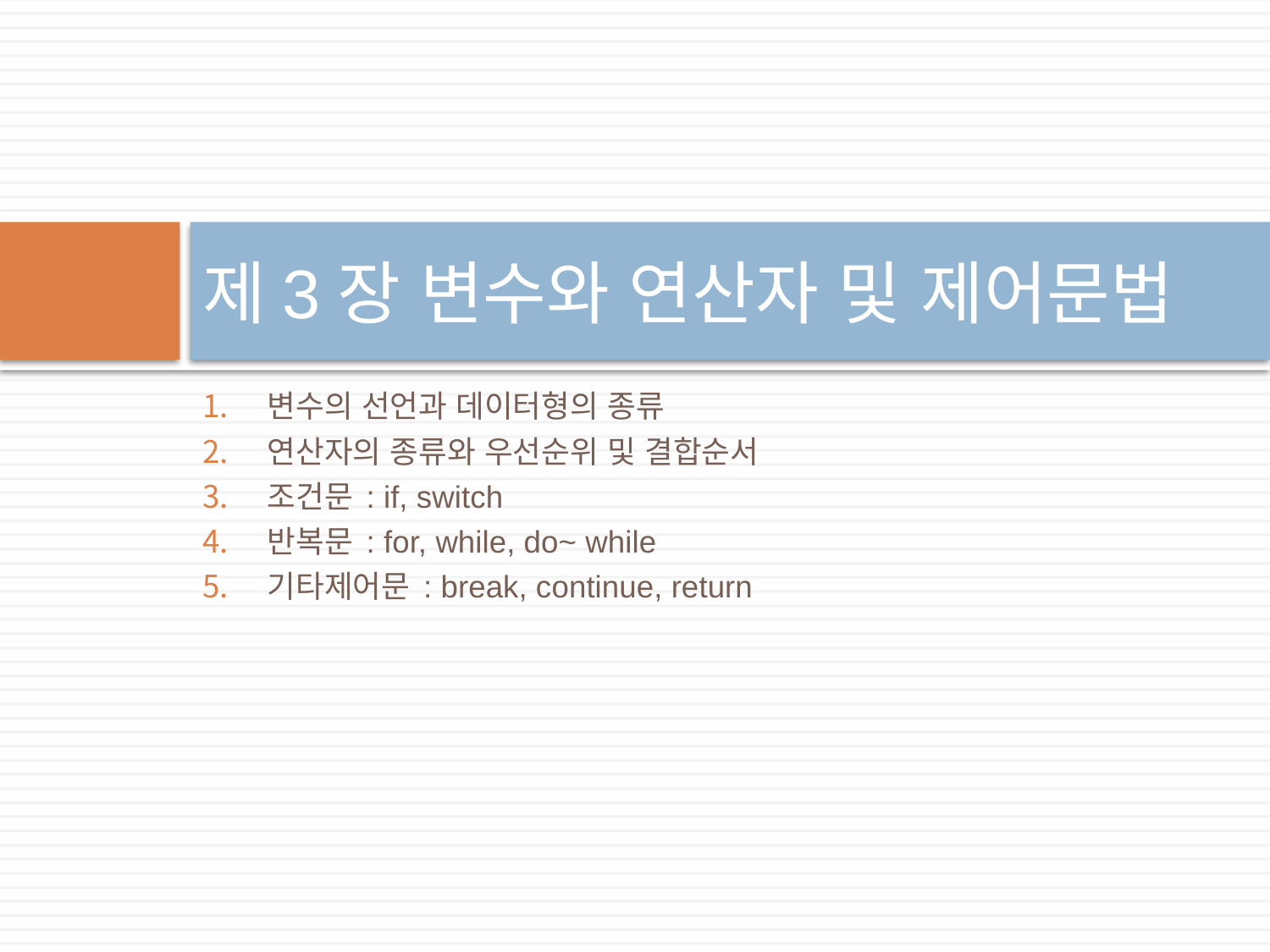

# 제3장 변수와 연산자 및 제어문법
변수의 선언과 데이터형의 종류
연산자의 종류와 우선순위 및 결합순서
조건문 : if, switch
반복문 : for, while, do~ while
기타제어문 : break, continue, return